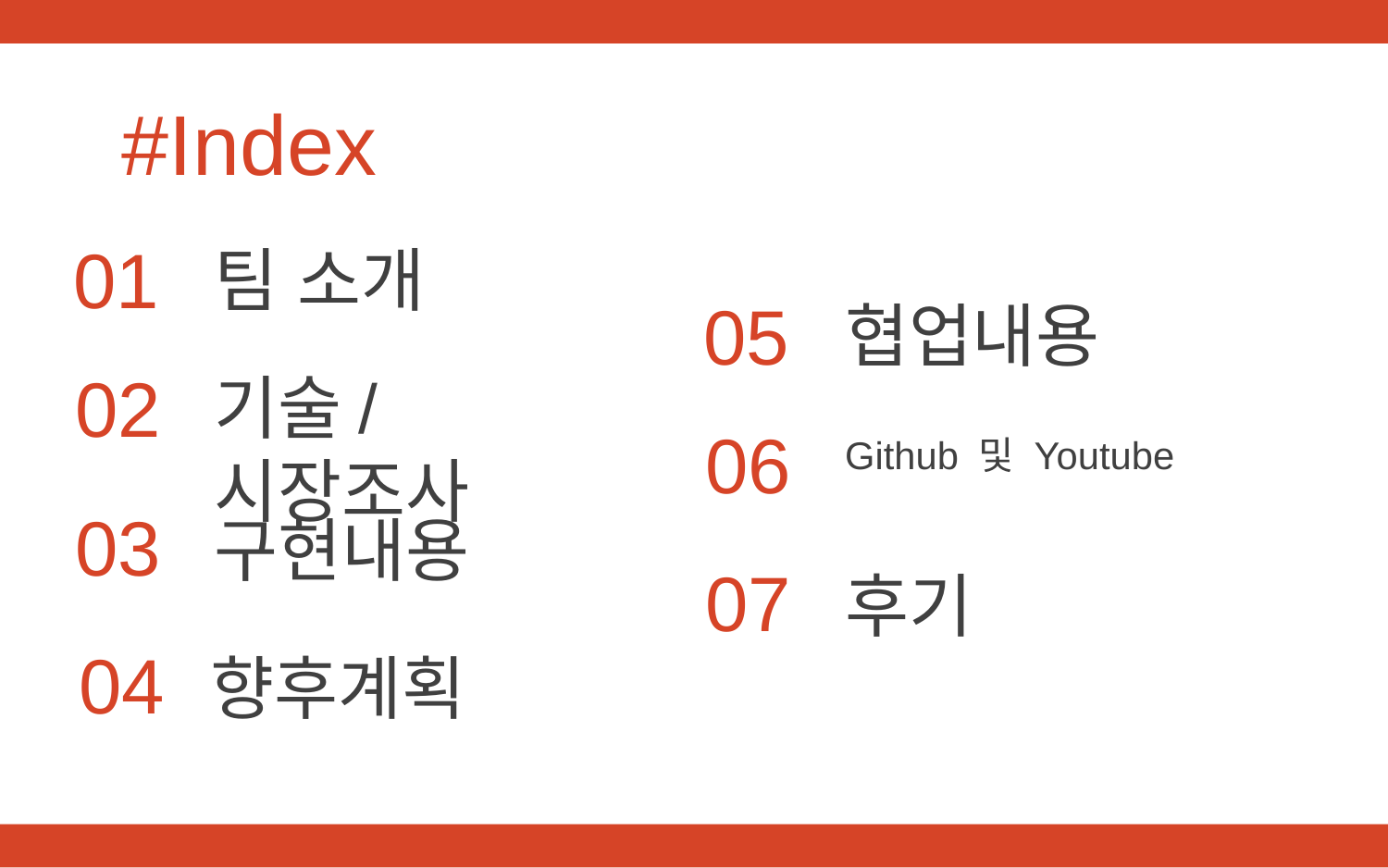

#Index
01
팀 소개
05
협업내용
02
기술/시장조사
06
Github 및 Youtube
03
구현내용
07
후기
04
향후계획